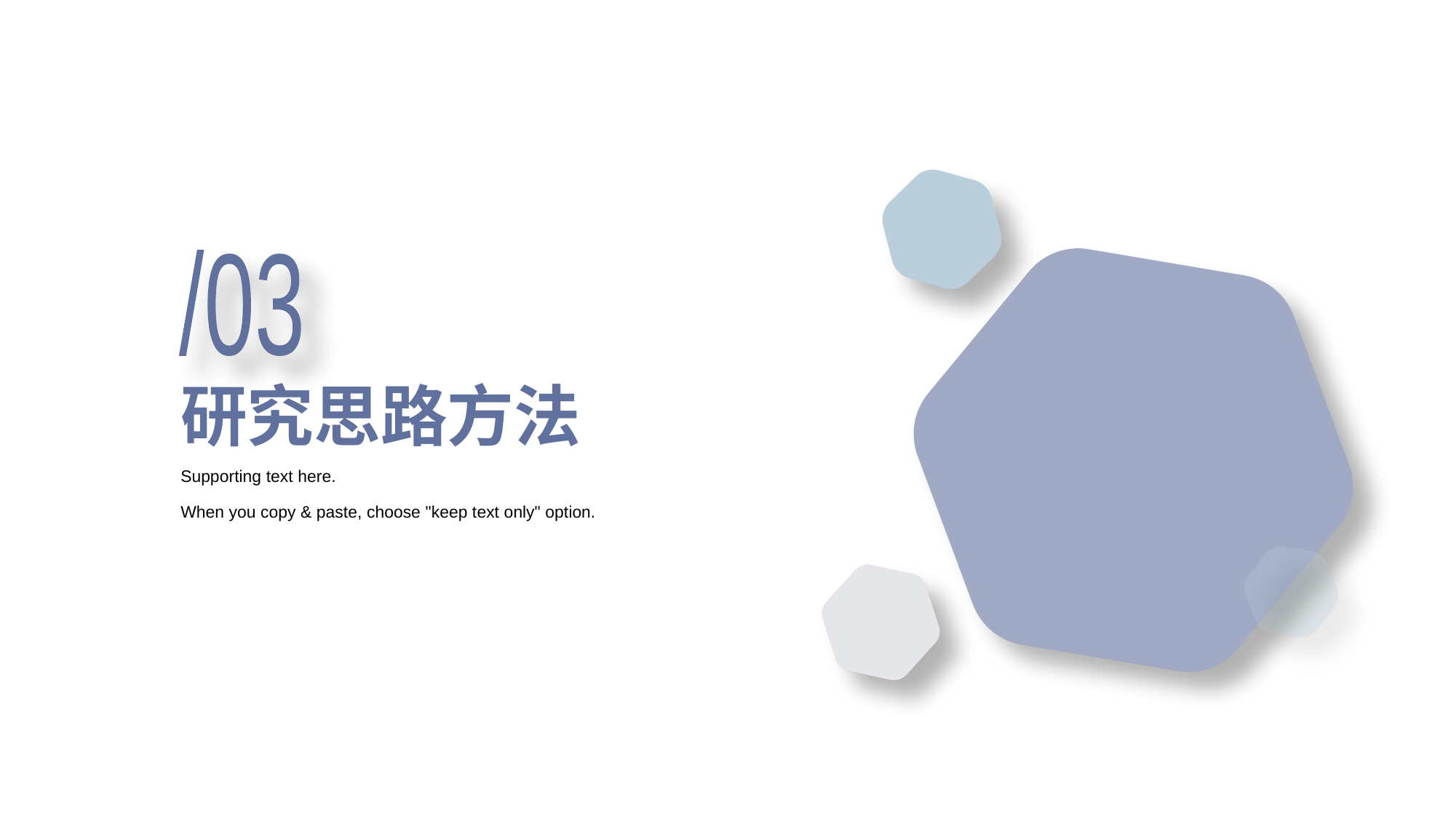

/03
# 研究思路方法
Supporting text here.
When you copy & paste, choose "keep text only" option.